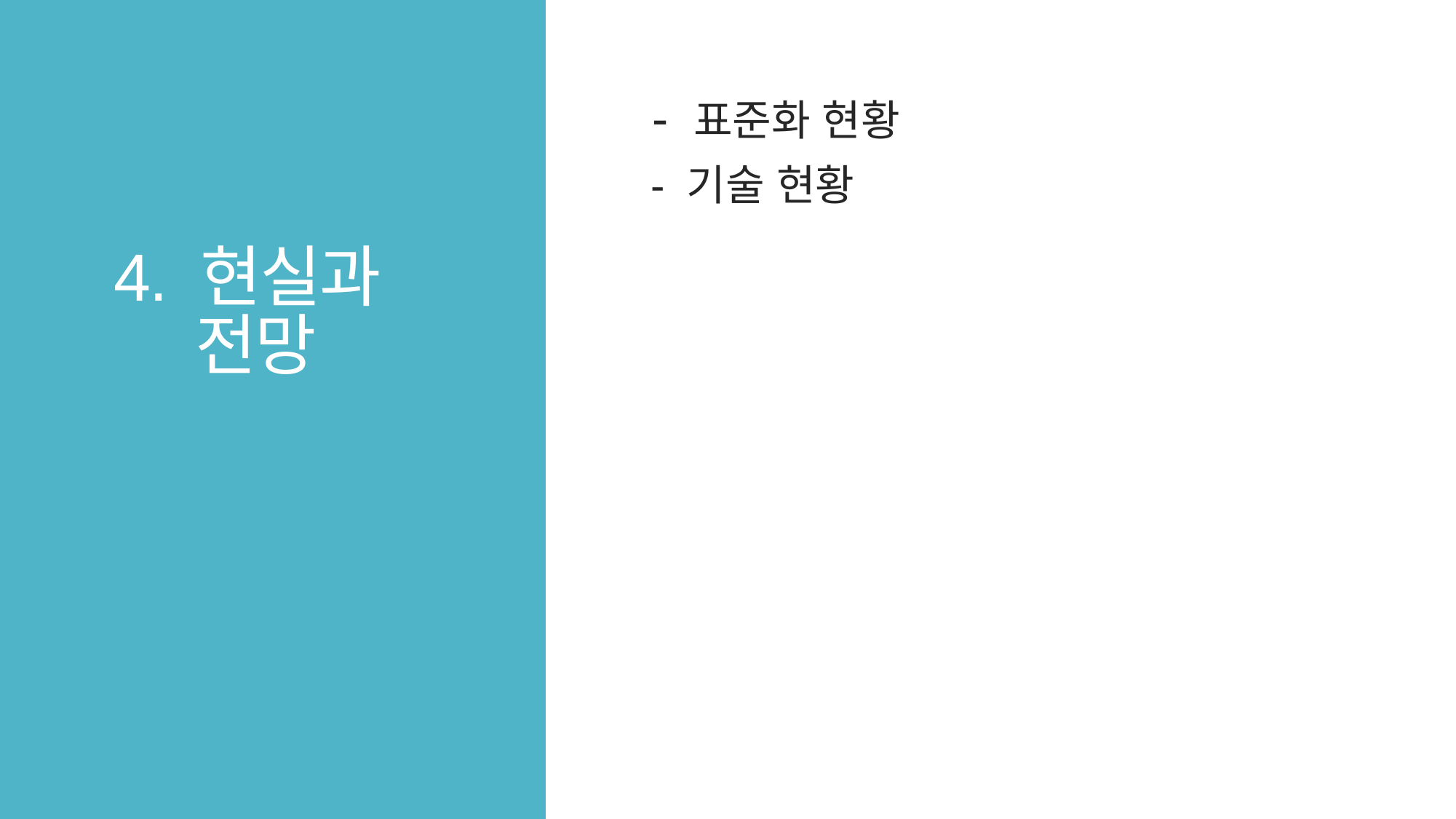

- 표준화 현황
- 기술 현황

# 4. 현실과 전망